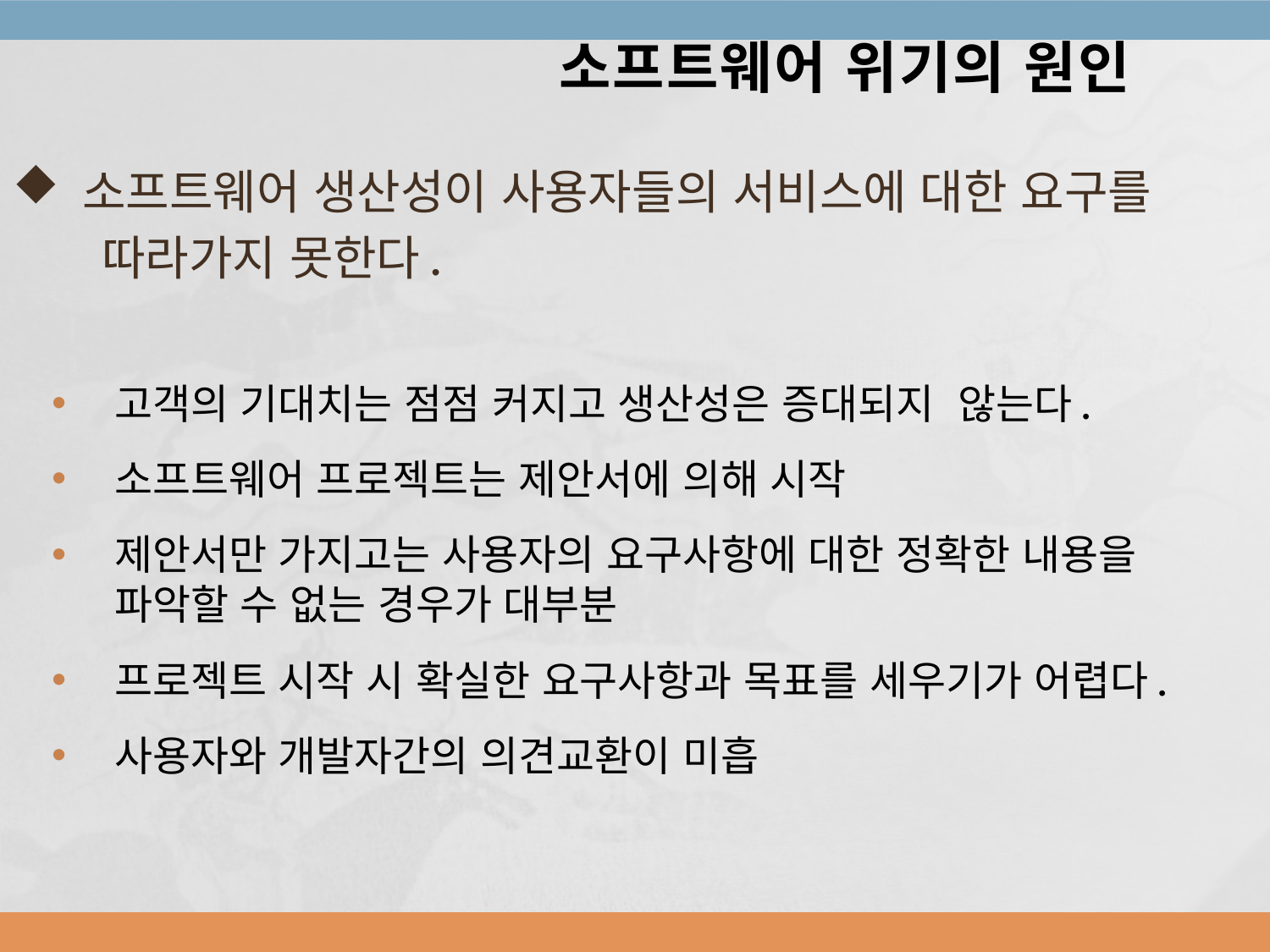

소프트웨어 위기의 원인
 소프트웨어 생산성이 사용자들의 서비스에 대한 요구를
      따라가지 못한다.

고객의 기대치는 점점 커지고 생산성은 증대되지  않는다.
소프트웨어 프로젝트는 제안서에 의해 시작
제안서만 가지고는 사용자의 요구사항에 대한 정확한 내용을 파악할 수 없는 경우가 대부분
프로젝트 시작 시 확실한 요구사항과 목표를 세우기가 어렵다.
사용자와 개발자간의 의견교환이 미흡